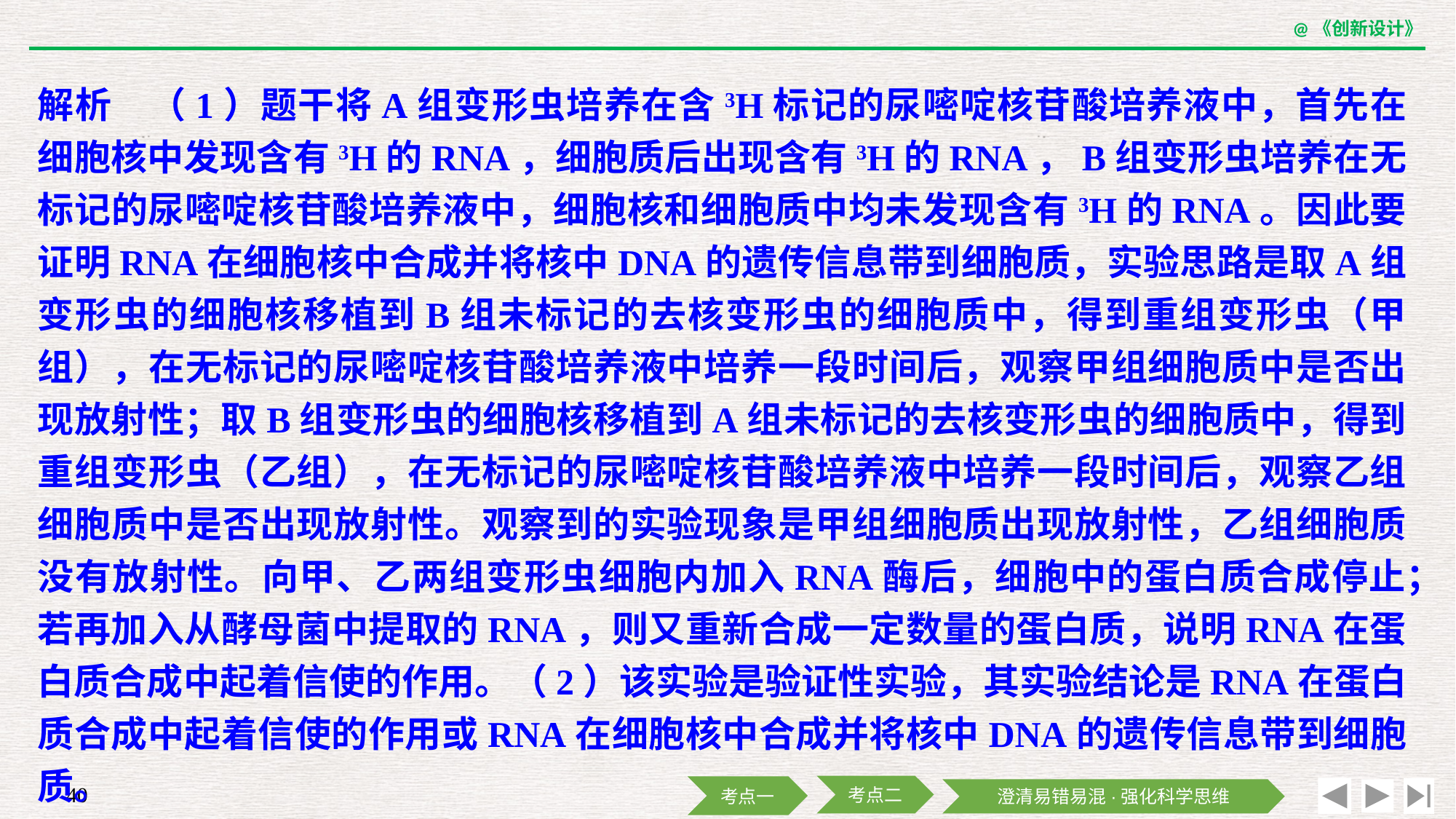

解析　（1）题干将A组变形虫培养在含3H标记的尿嘧啶核苷酸培养液中，首先在细胞核中发现含有3H的RNA，细胞质后出现含有3H的RNA，B组变形虫培养在无标记的尿嘧啶核苷酸培养液中，细胞核和细胞质中均未发现含有3H的RNA。因此要证明RNA在细胞核中合成并将核中DNA的遗传信息带到细胞质，实验思路是取A组变形虫的细胞核移植到B组未标记的去核变形虫的细胞质中，得到重组变形虫（甲组），在无标记的尿嘧啶核苷酸培养液中培养一段时间后，观察甲组细胞质中是否出现放射性；取B组变形虫的细胞核移植到A组未标记的去核变形虫的细胞质中，得到重组变形虫（乙组），在无标记的尿嘧啶核苷酸培养液中培养一段时间后，观察乙组细胞质中是否出现放射性。观察到的实验现象是甲组细胞质出现放射性，乙组细胞质没有放射性。向甲、乙两组变形虫细胞内加入RNA酶后，细胞中的蛋白质合成停止；若再加入从酵母菌中提取的RNA，则又重新合成一定数量的蛋白质，说明RNA在蛋白质合成中起着信使的作用。（2）该实验是验证性实验，其实验结论是RNA在蛋白质合成中起着信使的作用或RNA在细胞核中合成并将核中DNA的遗传信息带到细胞质。